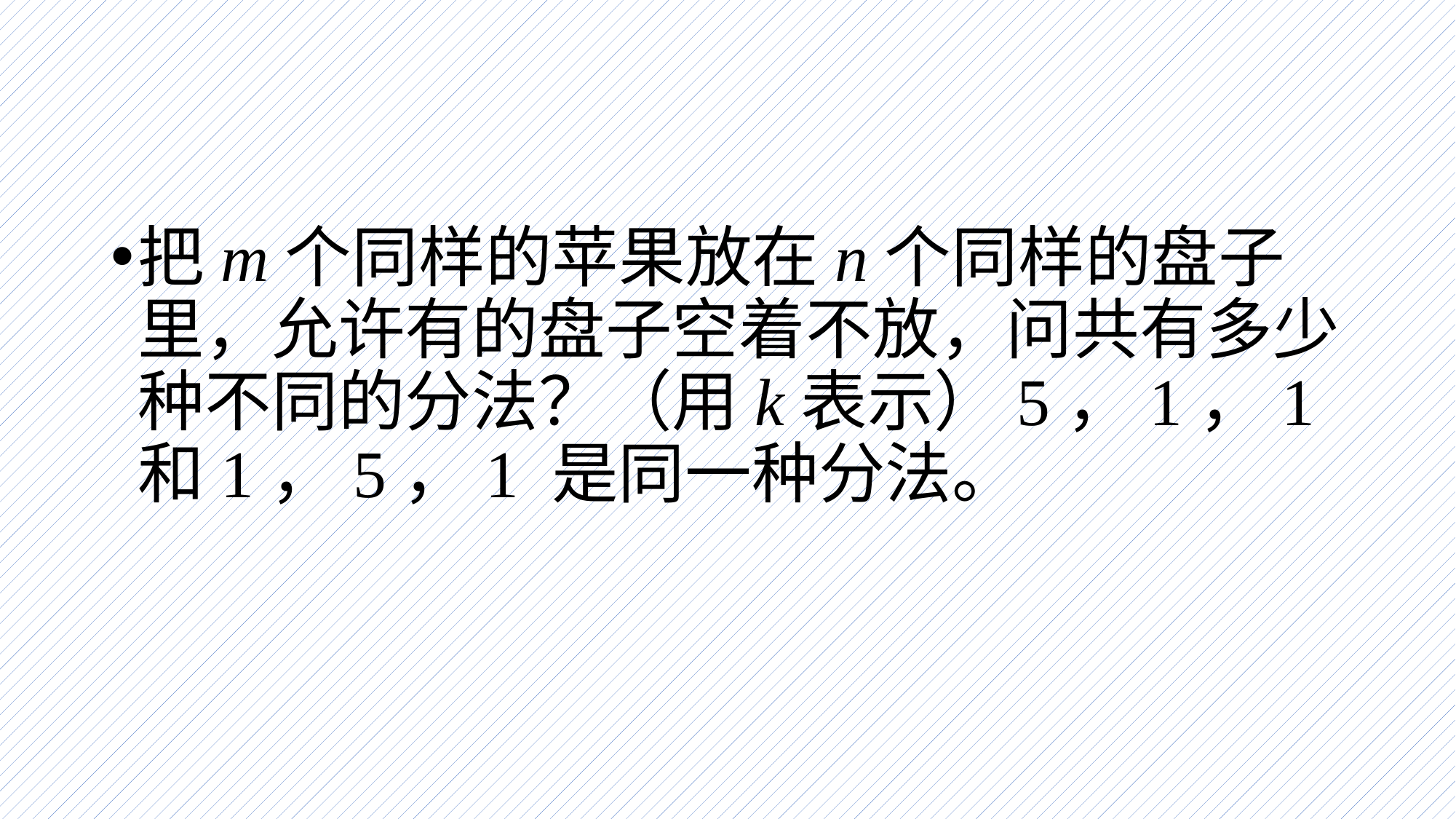

#
把m个同样的苹果放在n个同样的盘子里，允许有的盘子空着不放，问共有多少种不同的分法？（用k表示）5，1，1和1，5，1 是同一种分法。